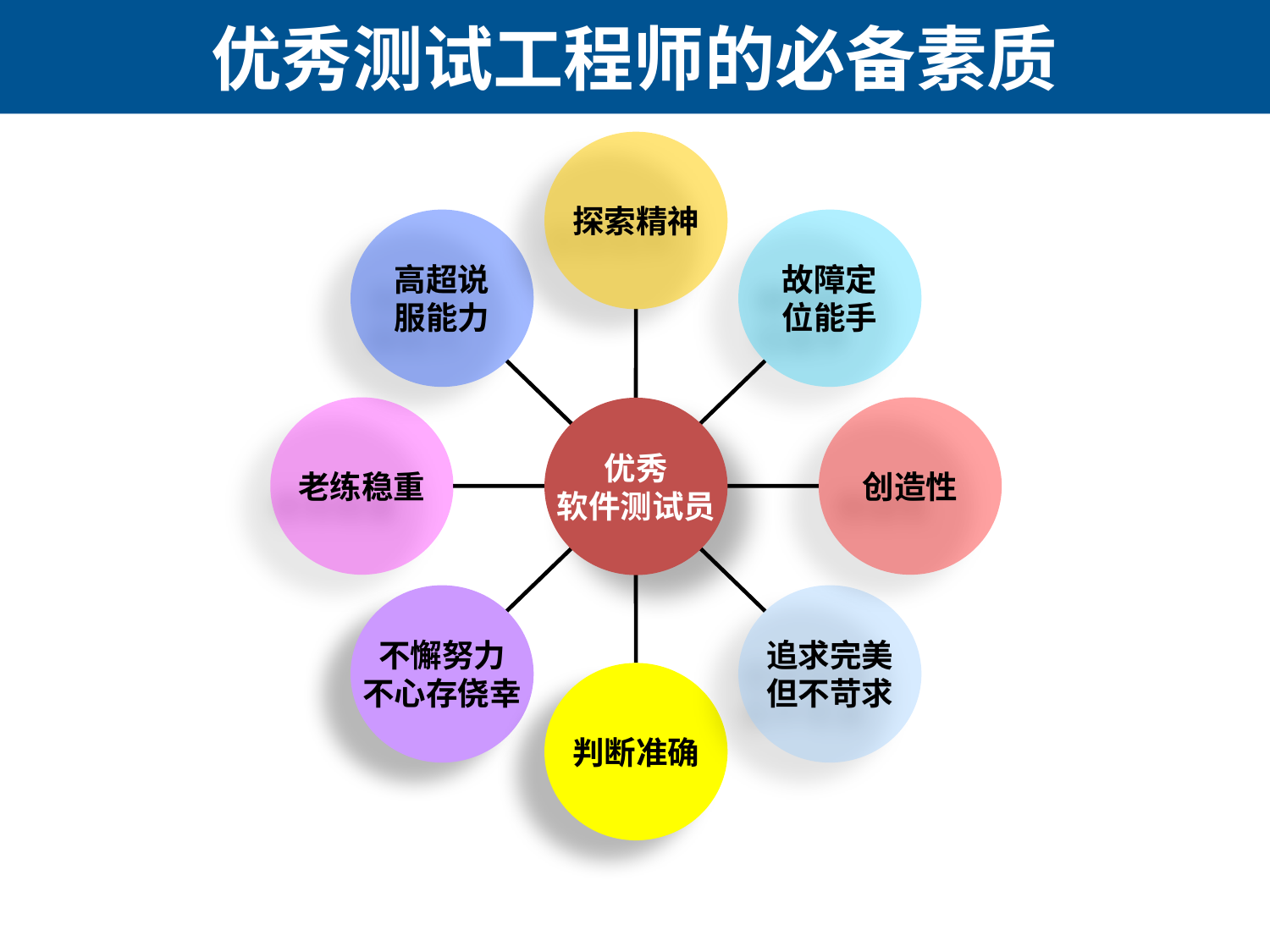

# 优秀测试工程师的必备素质
探索精神
高超说
服能力
故障定
位能手

老练稳重
创造性
优秀
软件测试员

不懈努力
不心存侥幸
追求完美
但不苛求
判断准确